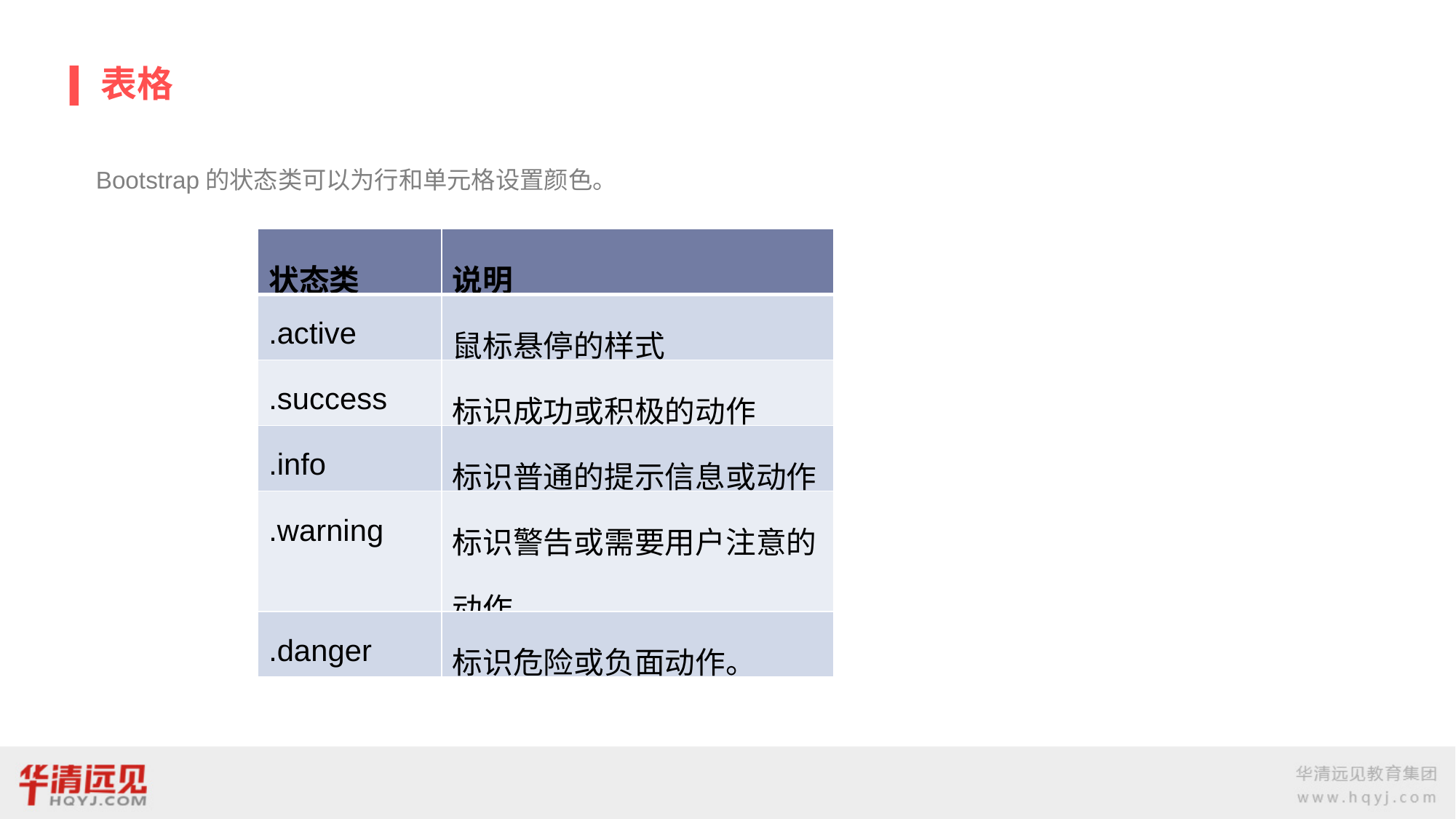

# 表格
Bootstrap的状态类可以为行和单元格设置颜色。

| 状态类 | 说明 |
| --- | --- |
| .active | 鼠标悬停的样式 |
| .success | 标识成功或积极的动作 |
| .info | 标识普通的提示信息或动作 |
| .warning | 标识警告或需要用户注意的动作 |
| .danger | 标识危险或负面动作。 |
栅格系统